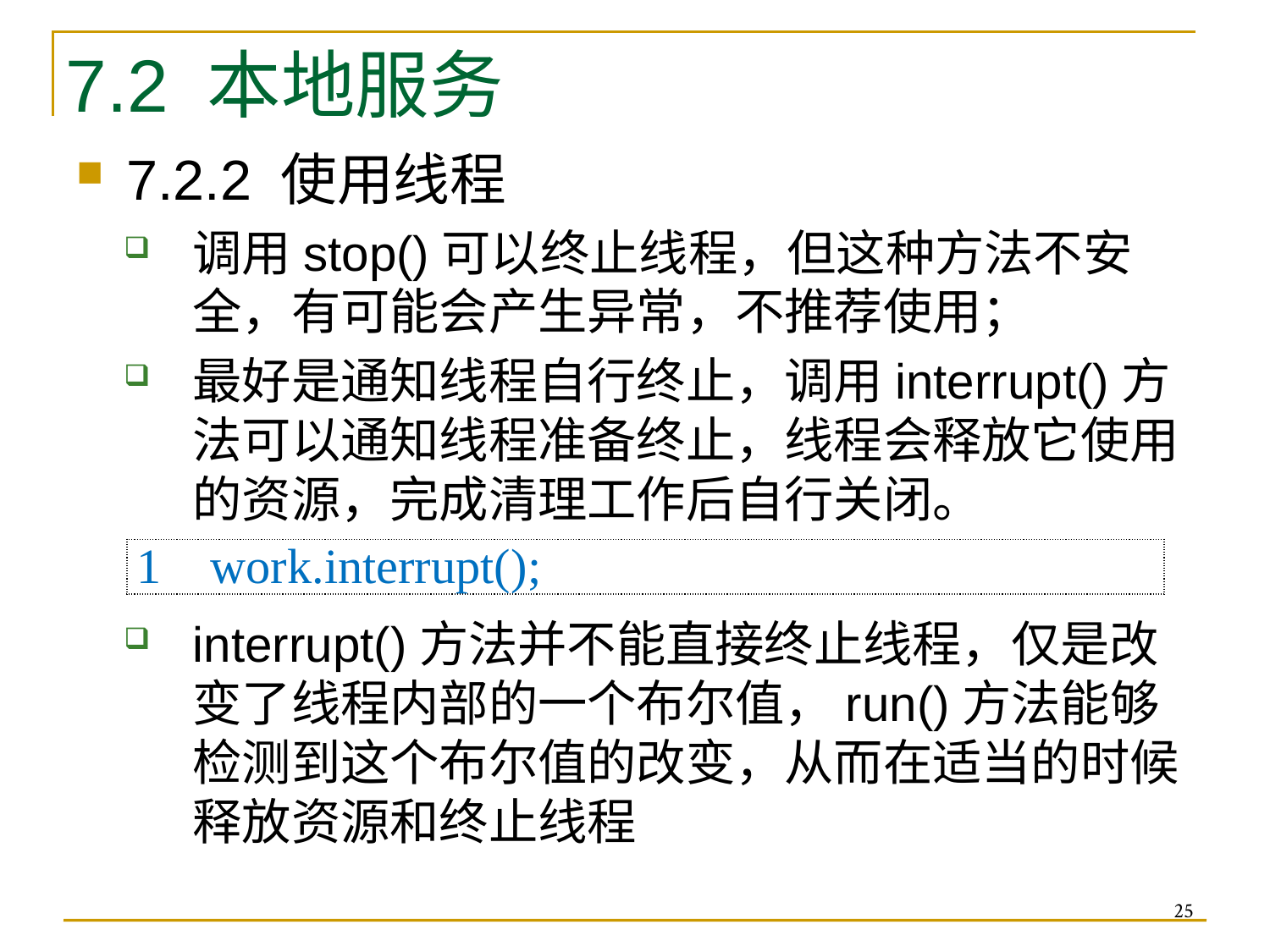

7.2 本地服务
7.2.2 使用线程
调用stop()可以终止线程，但这种方法不安全，有可能会产生异常，不推荐使用；
最好是通知线程自行终止，调用interrupt()方法可以通知线程准备终止，线程会释放它使用的资源，完成清理工作后自行关闭。

interrupt()方法并不能直接终止线程，仅是改变了线程内部的一个布尔值，run()方法能够检测到这个布尔值的改变，从而在适当的时候释放资源和终止线程
| 1 work.interrupt(); |
| --- |
25